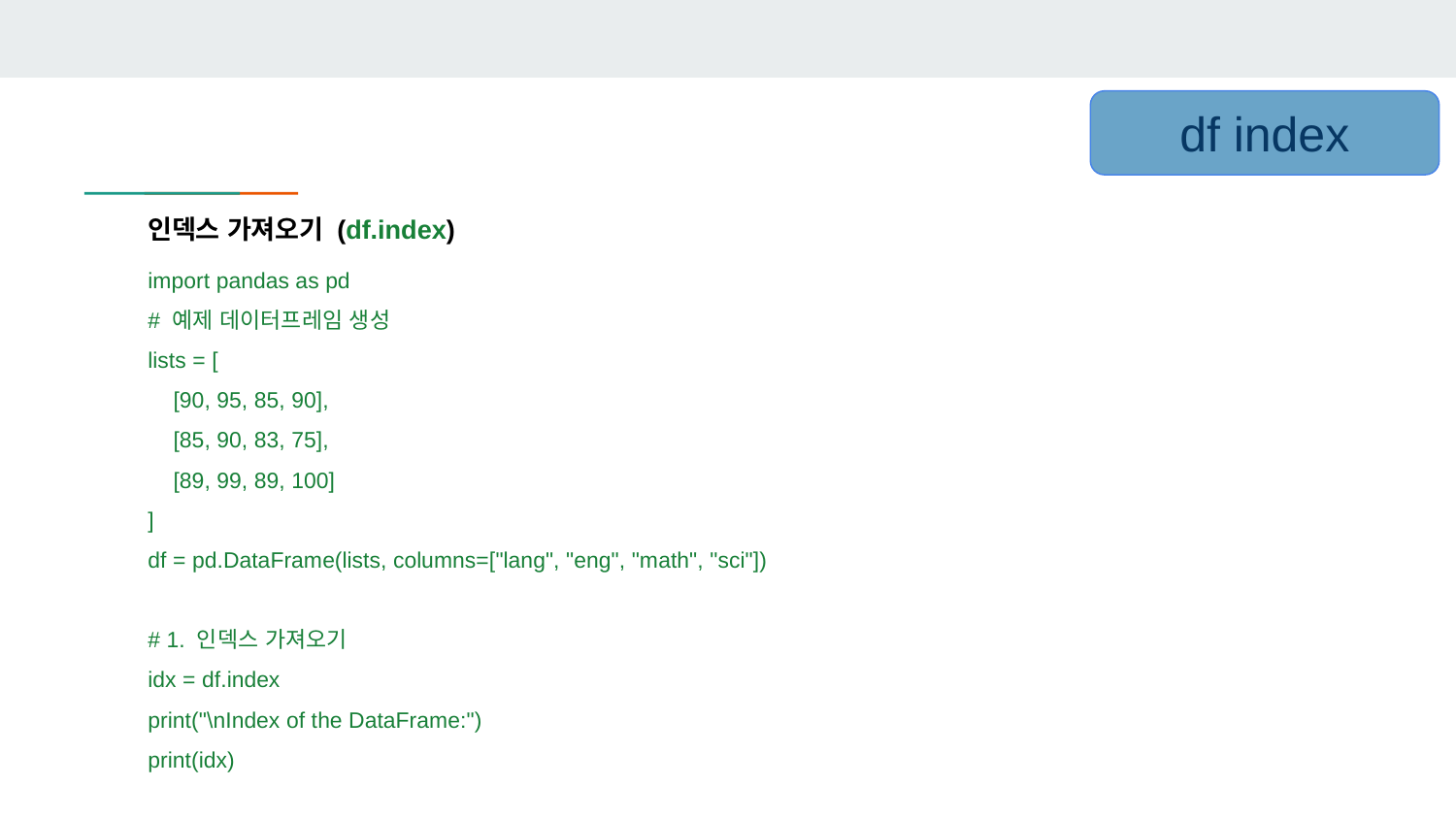

df index
인덱스 가져오기 (df.index)
import pandas as pd
# 예제 데이터프레임 생성
lists = [
    [90, 95, 85, 90],
    [85, 90, 83, 75],
    [89, 99, 89, 100]
]
df = pd.DataFrame(lists, columns=["lang", "eng", "math", "sci"])

# 1. 인덱스 가져오기
idx = df.index
print("\nIndex of the DataFrame:")
print(idx)